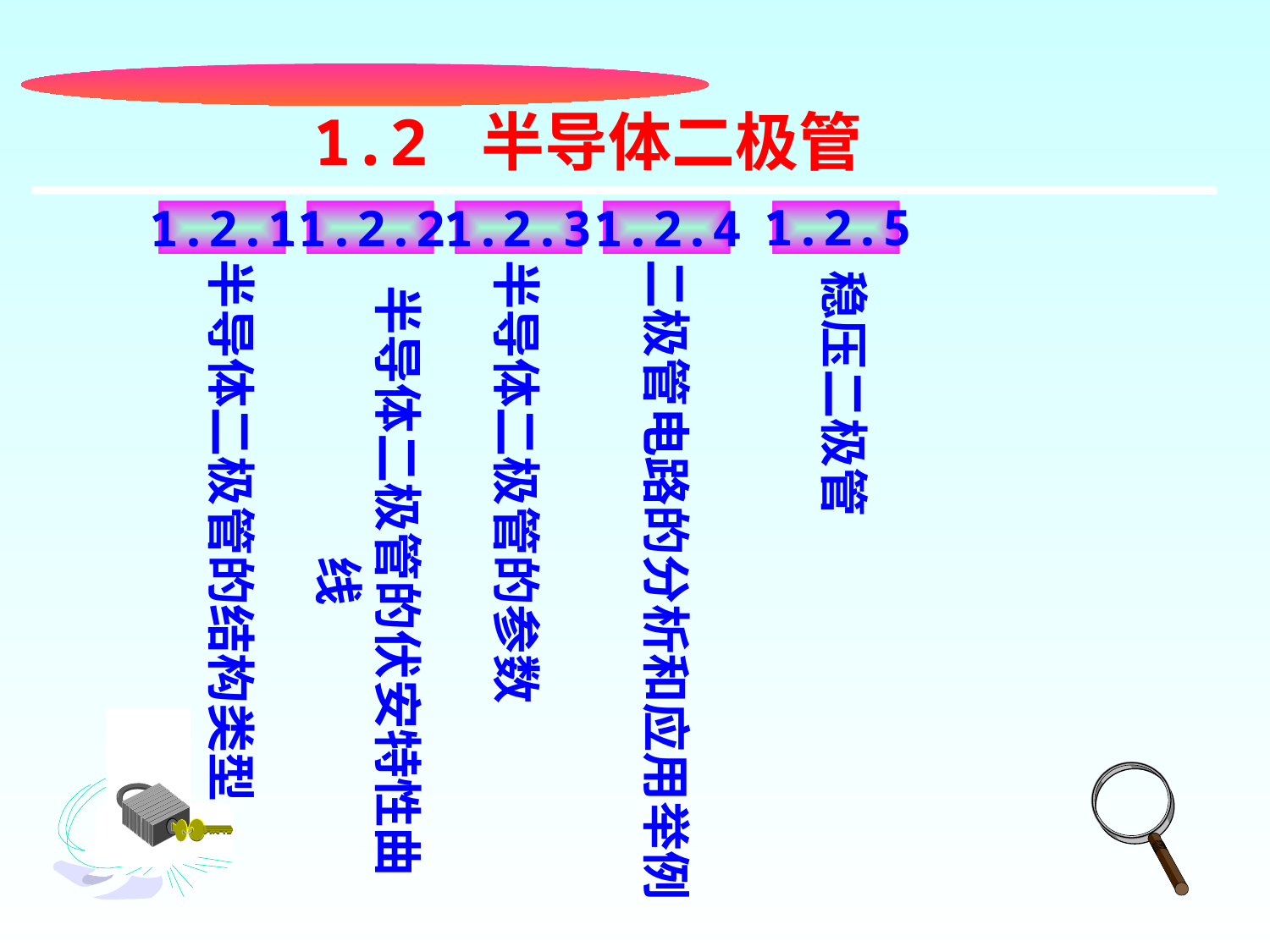

1.2 半导体二极管

1.2.1
1.2.2
1.2.3
1.2.4
1.2.5

半导体二极管的结构类型
半导体二极管的伏安特性曲线
半导体二极管的参数
二极管电路的分析和应用举例

稳压二极管